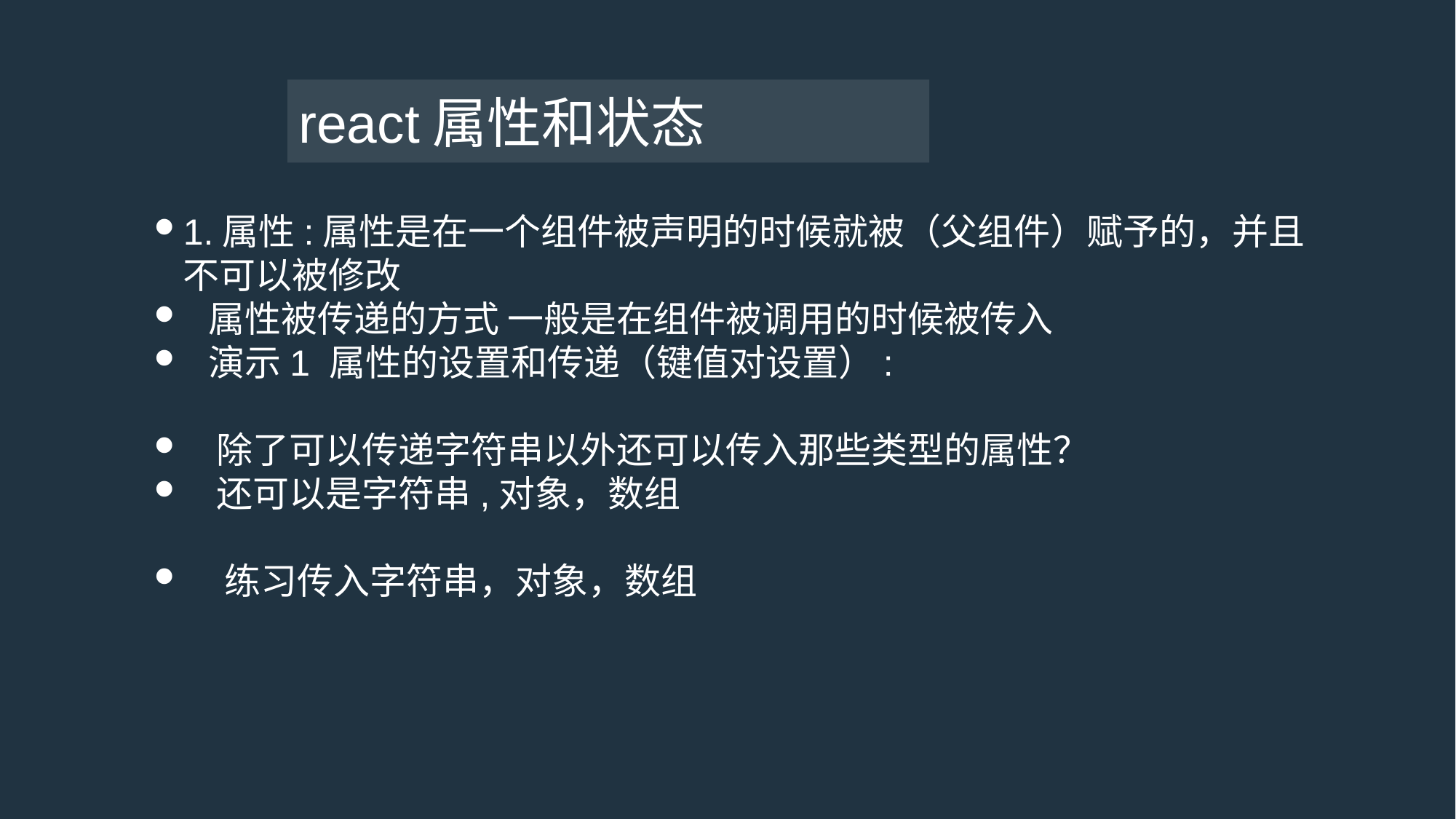

# react属性和状态
1.属性:属性是在一个组件被声明的时候就被（父组件）赋予的，并且不可以被修改
  属性被传递的方式 一般是在组件被调用的时候被传入
  演示1 属性的设置和传递（键值对设置）:

   除了可以传递字符串以外还可以传入那些类型的属性？
   还可以是字符串,对象，数组

    练习传入字符串，对象，数组